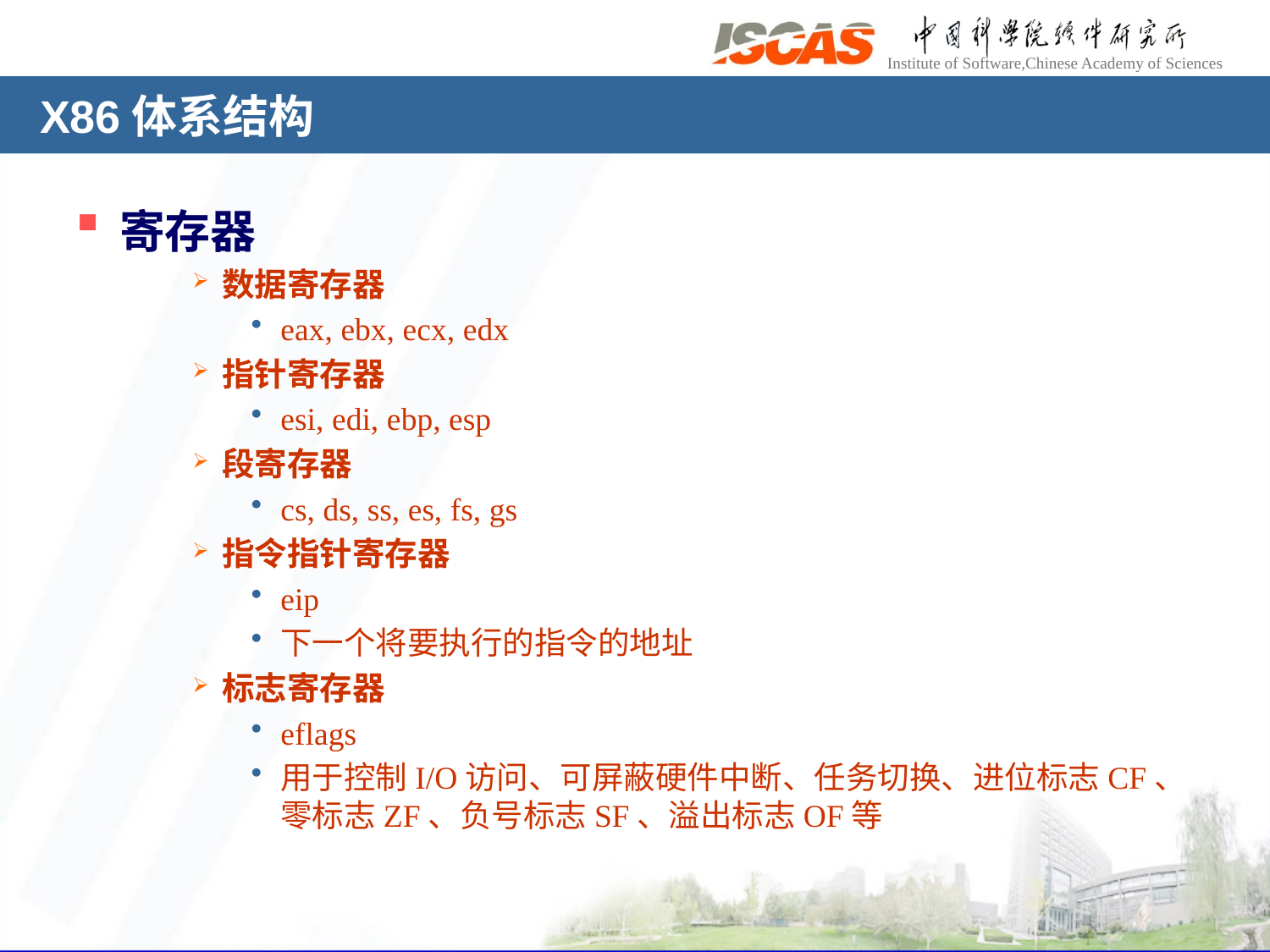

# X86体系结构
寄存器
数据寄存器
eax, ebx, ecx, edx
指针寄存器
esi, edi, ebp, esp
段寄存器
cs, ds, ss, es, fs, gs
指令指针寄存器
eip
下一个将要执行的指令的地址
标志寄存器
eflags
用于控制I/O访问、可屏蔽硬件中断、任务切换、进位标志CF、零标志ZF、负号标志SF、溢出标志OF等